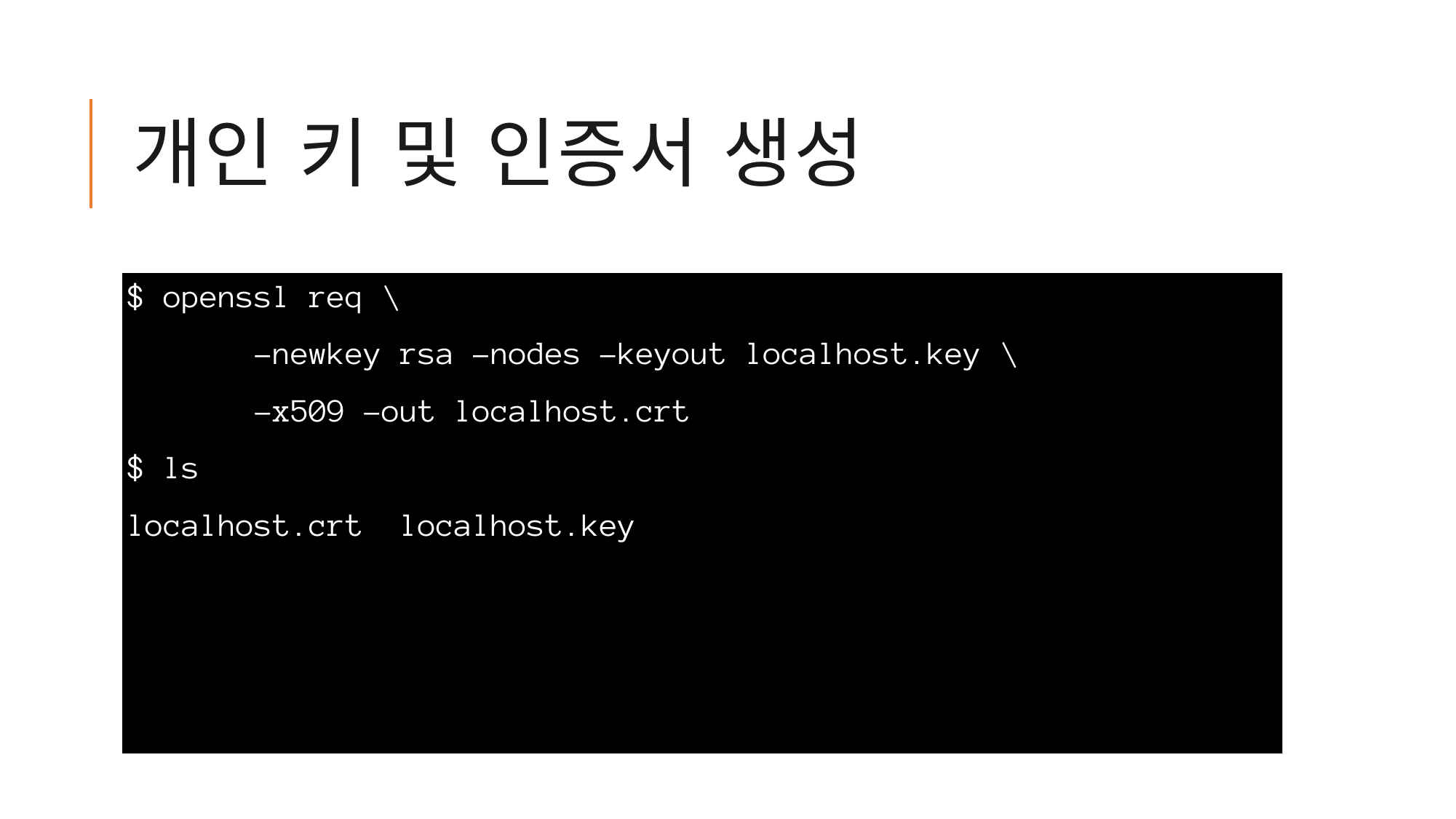

# 개인 키 및 인증서 생성
$ openssl req \
       -newkey rsa -nodes -keyout localhost.key \
       -x509 -out localhost.crt
$ ls
localhost.crt  localhost.key